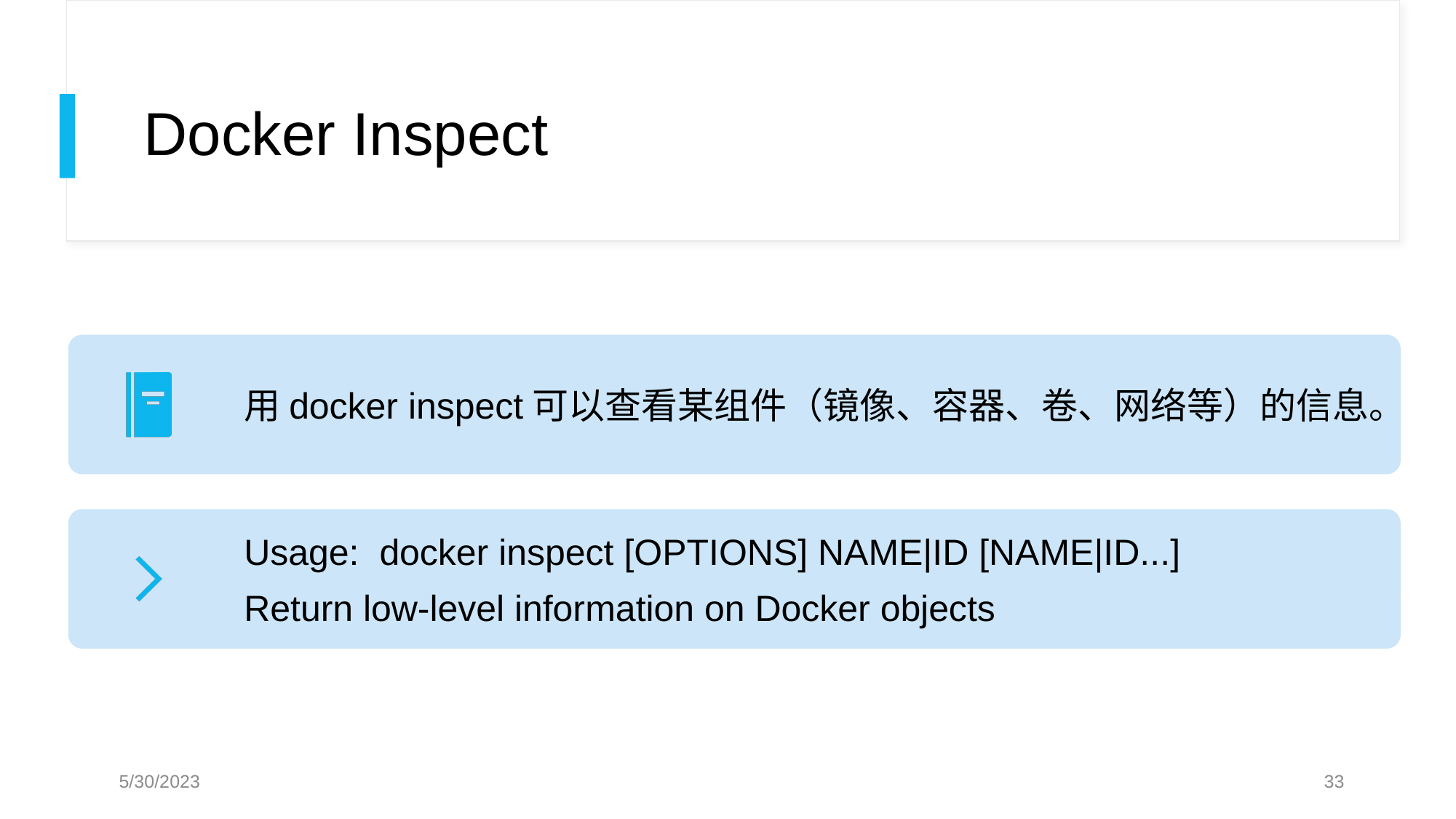

# Docker Inspect
用docker inspect可以查看某组件（镜像、容器、卷、网络等）的信息。
Usage:  docker inspect [OPTIONS] NAME|ID [NAME|ID...]
Return low-level information on Docker objects
5/30/2023
33